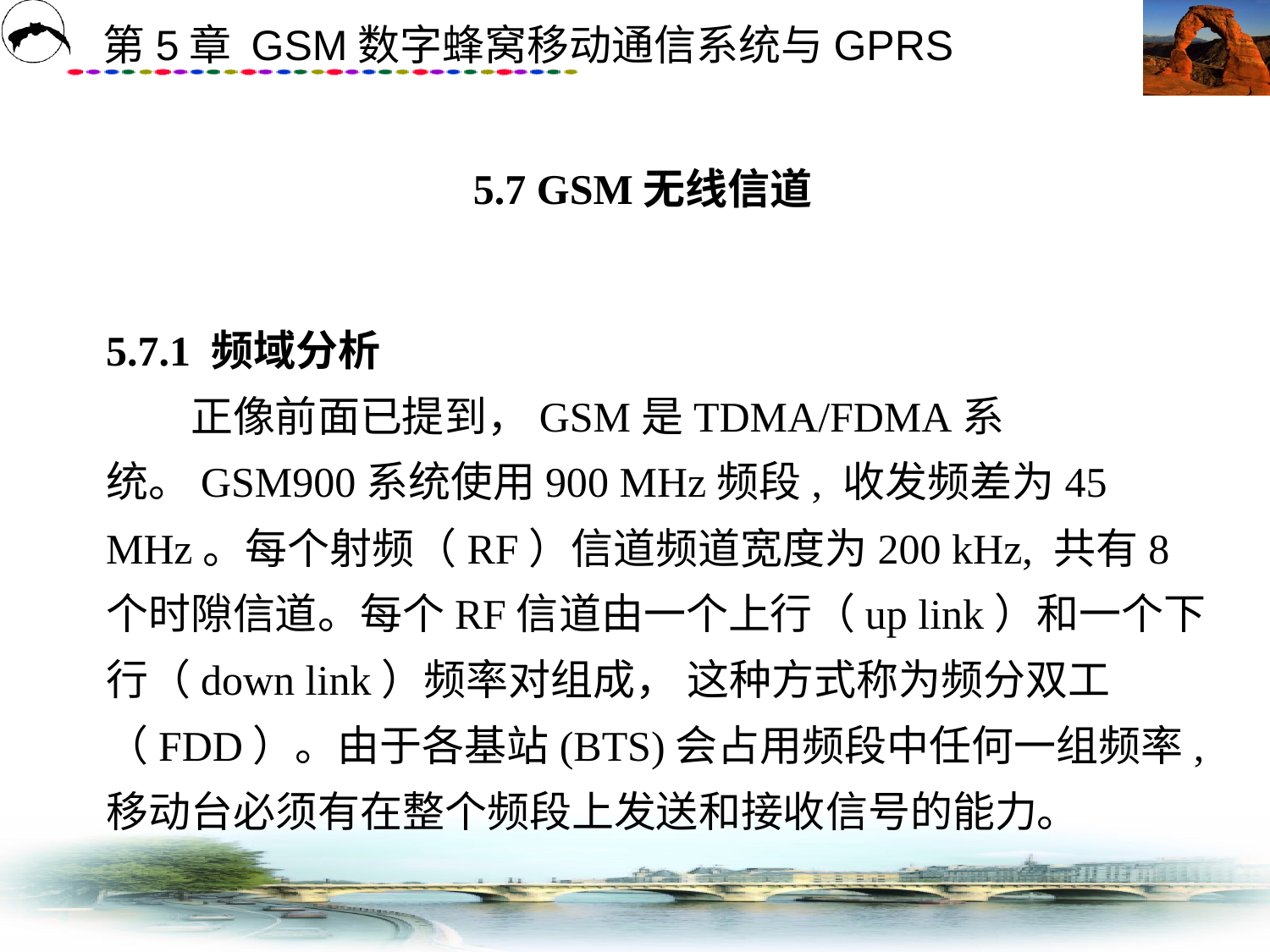

# 5.7 GSM无线信道
5.7.1 频域分析
　　正像前面已提到，GSM是TDMA/FDMA系统。GSM900系统使用900 MHz频段, 收发频差为45 MHz。每个射频（RF）信道频道宽度为200 kHz, 共有8个时隙信道。每个RF信道由一个上行（up link）和一个下行（down link）频率对组成， 这种方式称为频分双工（FDD）。由于各基站(BTS)会占用频段中任何一组频率, 移动台必须有在整个频段上发送和接收信号的能力。